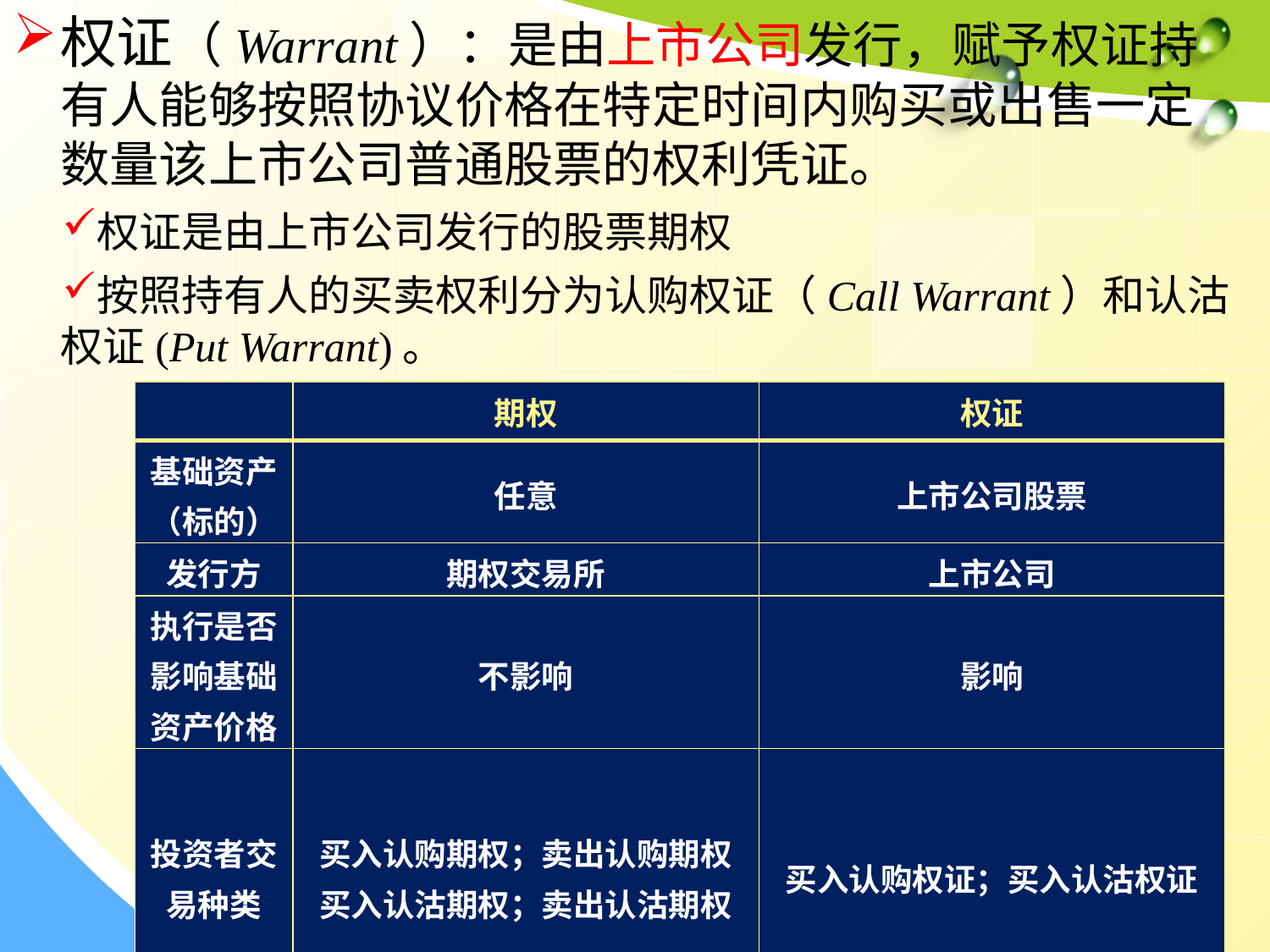

权证（Warrant）：是由上市公司发行，赋予权证持有人能够按照协议价格在特定时间内购买或出售一定数量该上市公司普通股票的权利凭证。
权证是由上市公司发行的股票期权
按照持有人的买卖权利分为认购权证（Call Warrant）和认沽权证(Put Warrant)。

|  | 期权 | 权证 |
| --- | --- | --- |
| 基础资产（标的） | 任意 | 上市公司股票 |
| 发行方 | 期权交易所 | 上市公司 |
| 执行是否影响基础资产价格 | 不影响 | 影响 |
| 投资者交易种类 | 买入认购期权；卖出认购期权 买入认沽期权；卖出认沽期权 | 买入认购权证；买入认沽权证 |